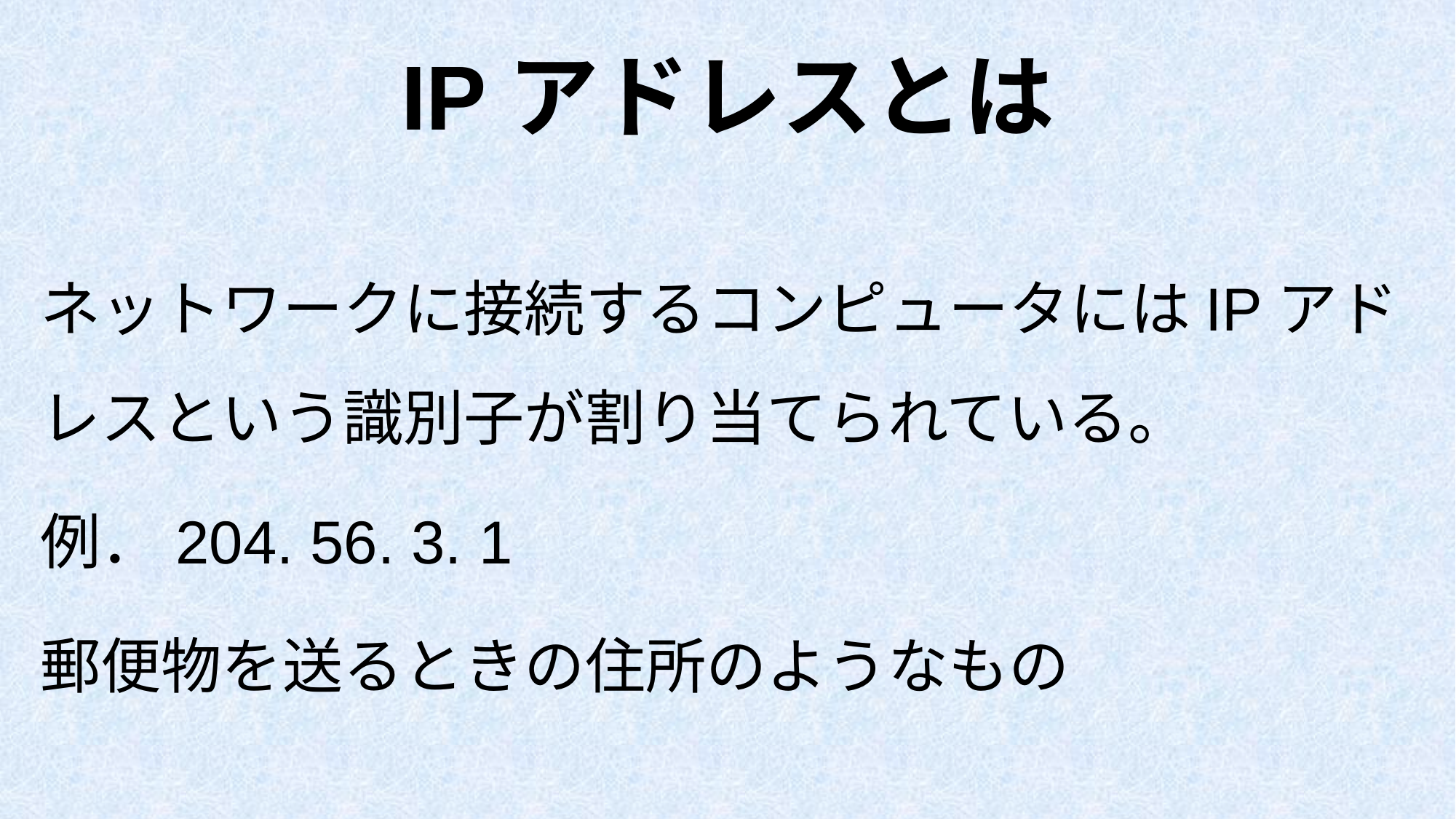

# IPアドレスとは
ネットワークに接続するコンピュータにはIPアドレスという識別子が割り当てられている。
例．204. 56. 3. 1
郵便物を送るときの住所のようなもの